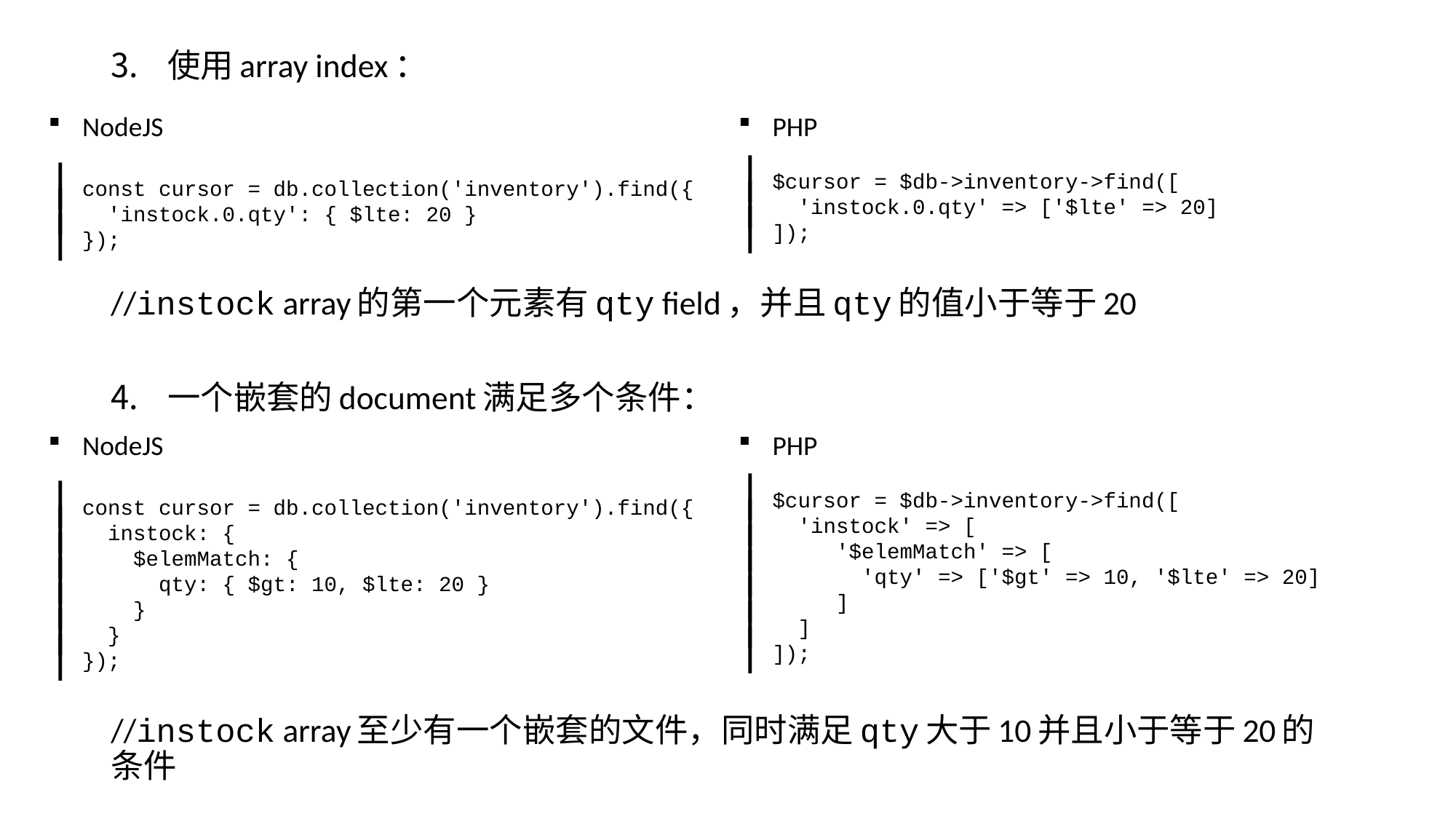

使用array index：

//instock array的第一个元素有qty field，并且qty的值小于等于20

一个嵌套的document满足多个条件：

//instock array至少有一个嵌套的文件，同时满足qty大于10并且小于等于20的条件
NodeJS

const cursor = db.collection('inventory').find({
  'instock.0.qty': { $lte: 20 }
});
PHP

$cursor = $db->inventory->find([
  'instock.0.qty' => ['$lte' => 20]
]);
NodeJS

const cursor = db.collection('inventory').find({
  instock: {
    $elemMatch: {
      qty: { $gt: 10, $lte: 20 }
    }
  }
});
PHP

$cursor = $db->inventory->find([
  'instock' => [
     '$elemMatch' => [
       'qty' => ['$gt' => 10, '$lte' => 20]
     ]
  ]
]);